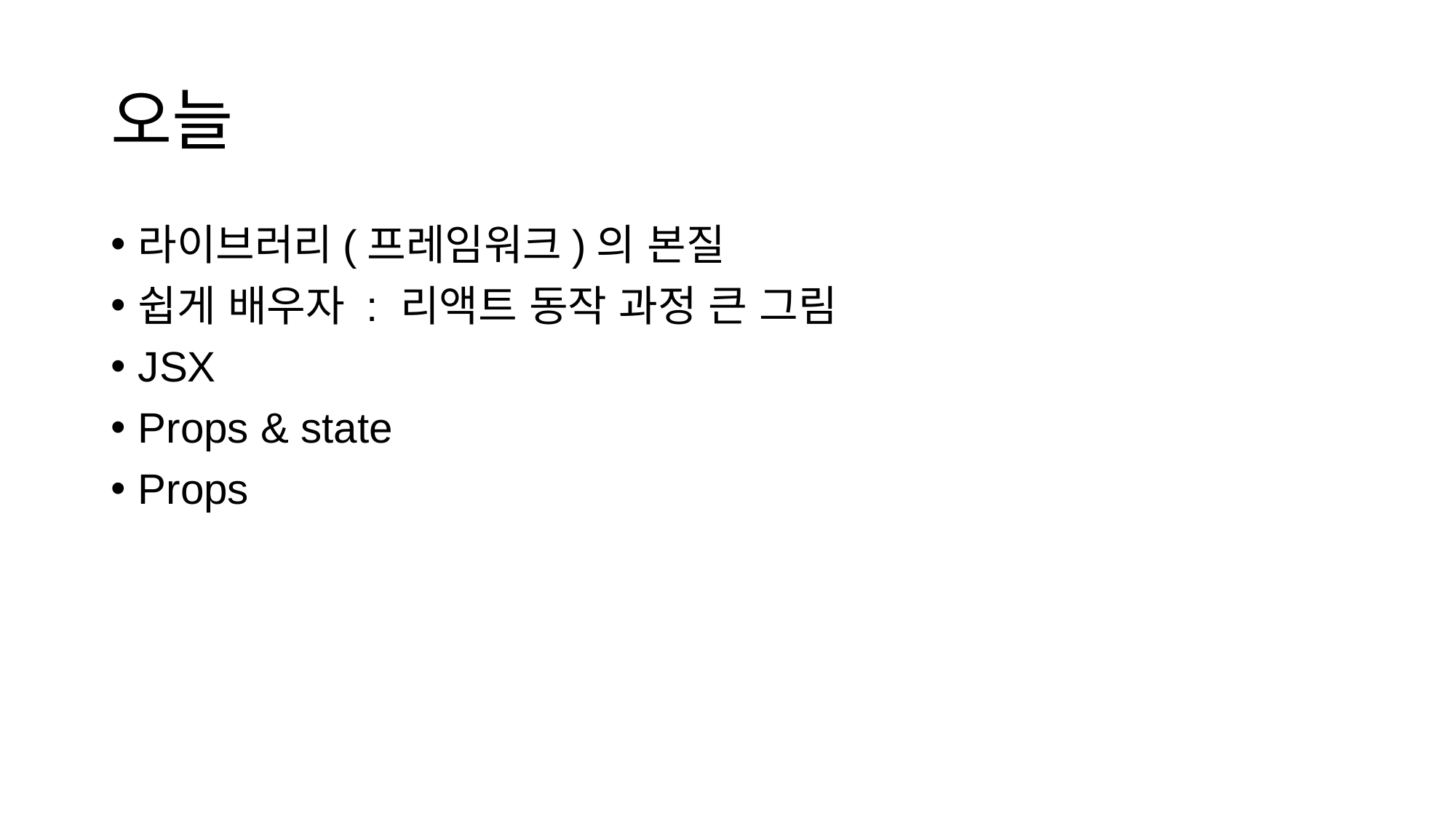

# 오늘
라이브러리(프레임워크)의 본질
쉽게 배우자 : 리액트 동작 과정 큰 그림
JSX
Props & state
Props